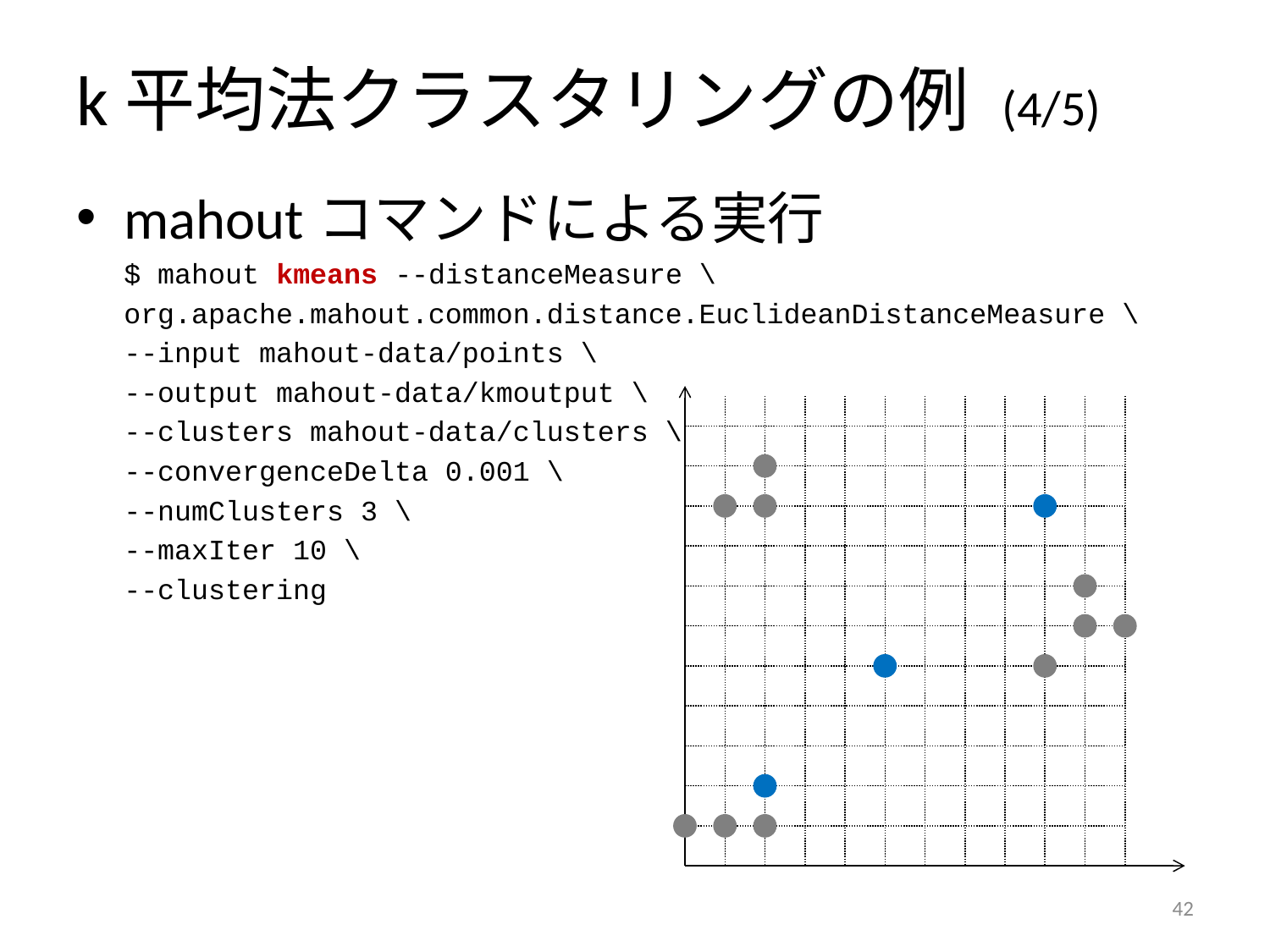

# k平均法クラスタリングの例 (4/5)
mahoutコマンドによる実行
	$ mahout kmeans --distanceMeasure \
	org.apache.mahout.common.distance.EuclideanDistanceMeasure \
	--input mahout-data/points \
	--output mahout-data/kmoutput \
	--clusters mahout-data/clusters \
	--convergenceDelta 0.001 \
	--numClusters 3 \
	--maxIter 10 \
	--clustering

42